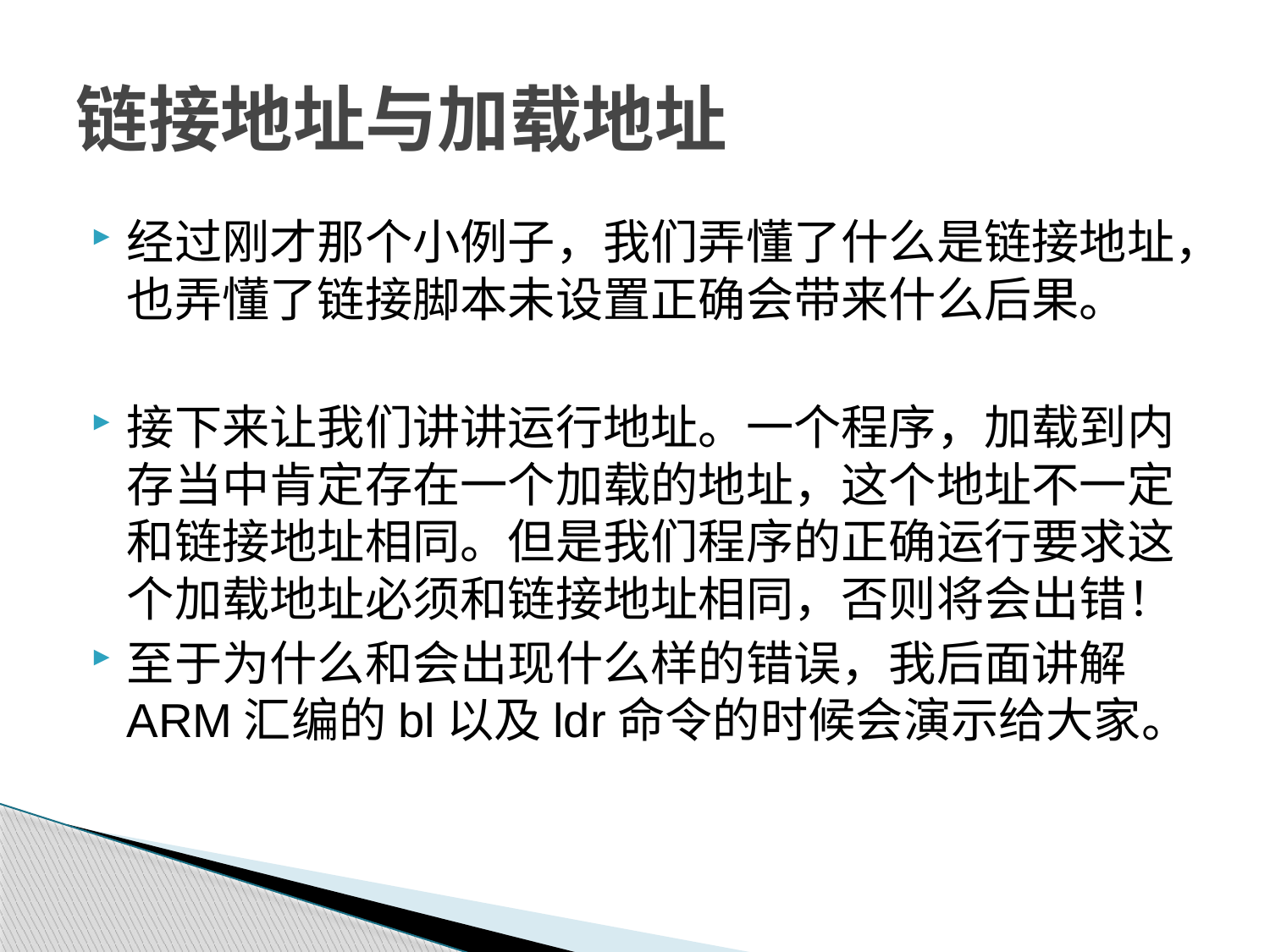

# 链接地址与加载地址
经过刚才那个小例子，我们弄懂了什么是链接地址，也弄懂了链接脚本未设置正确会带来什么后果。

接下来让我们讲讲运行地址。一个程序，加载到内存当中肯定存在一个加载的地址，这个地址不一定和链接地址相同。但是我们程序的正确运行要求这个加载地址必须和链接地址相同，否则将会出错！
至于为什么和会出现什么样的错误，我后面讲解ARM汇编的bl以及ldr命令的时候会演示给大家。